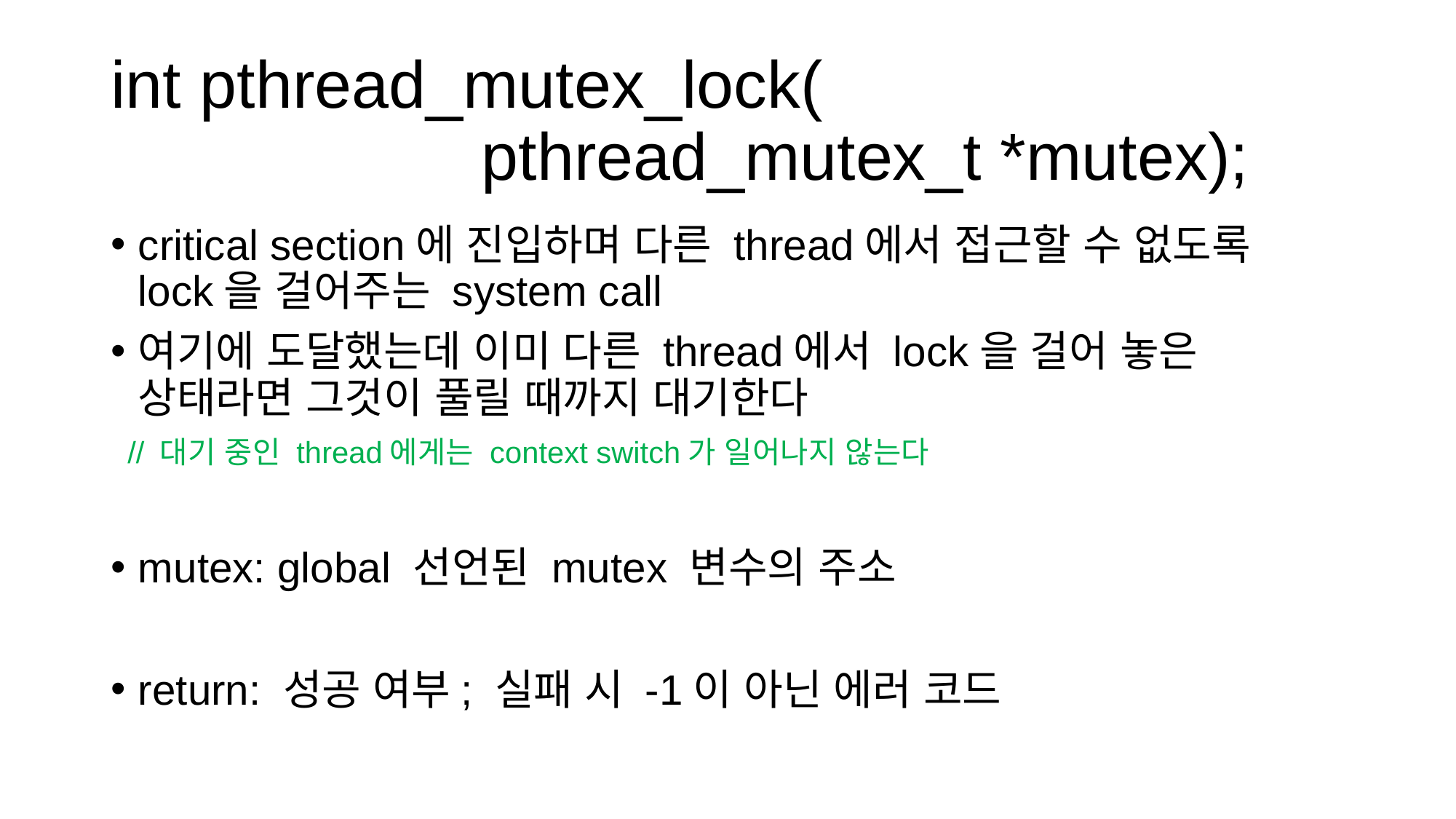

# int pthread_mutex_lock( pthread_mutex_t *mutex);
critical section에 진입하며 다른 thread에서 접근할 수 없도록 lock을 걸어주는 system call
여기에 도달했는데 이미 다른 thread에서 lock을 걸어 놓은 상태라면 그것이 풀릴 때까지 대기한다
  // 대기 중인 thread에게는 context switch가 일어나지 않는다

mutex: global 선언된 mutex 변수의 주소

return: 성공 여부; 실패 시 -1이 아닌 에러 코드